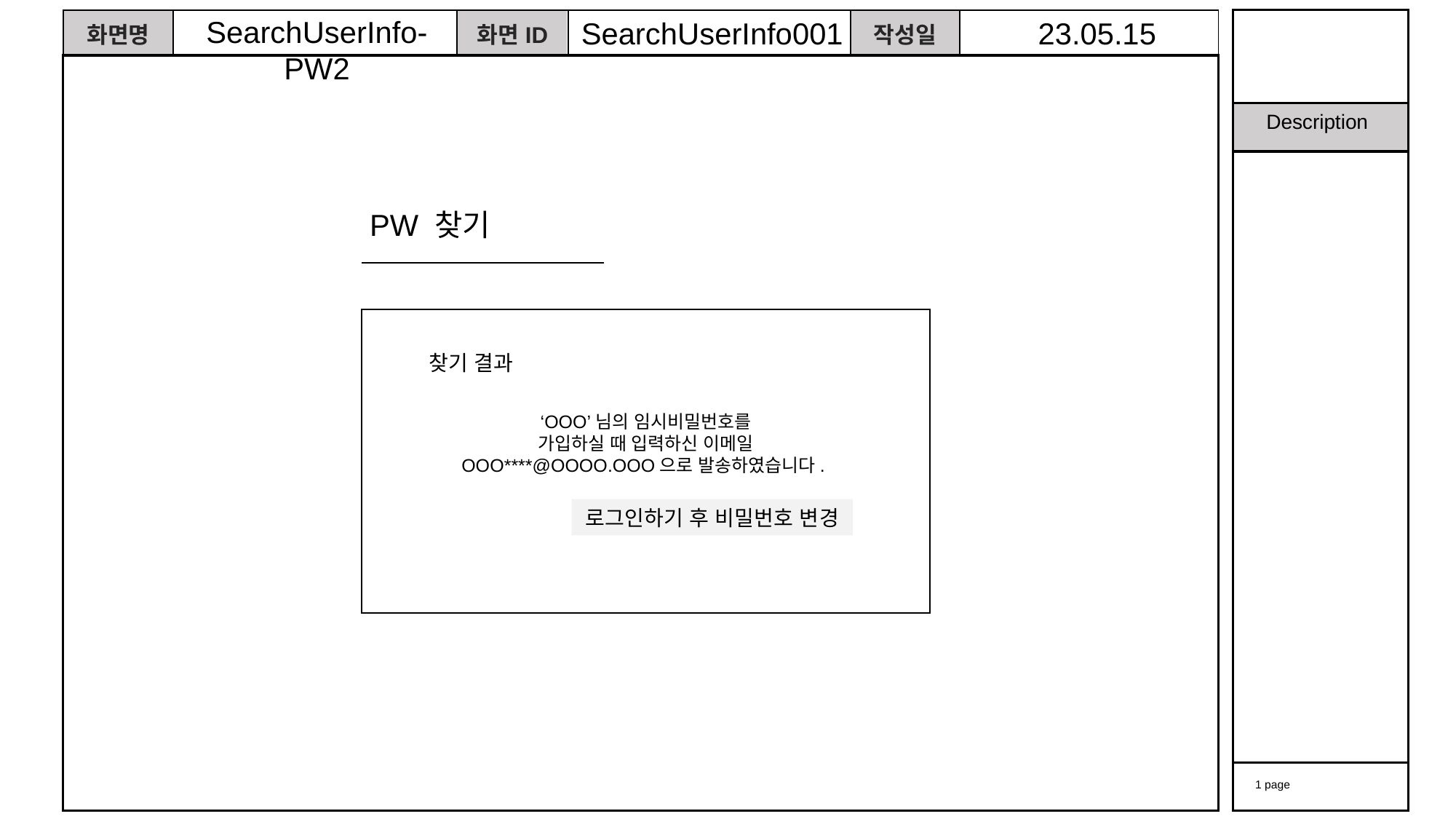

SearchUserInfo-PW2
SearchUserInfo001
23.05.15
PW 찾기

찾기 결과
‘OOO’님의 임시비밀번호를
가입하실 때 입력하신 이메일 OOO****@OOOO.OOO으로 발송하였습니다.
로그인하기 후 비밀번호 변경